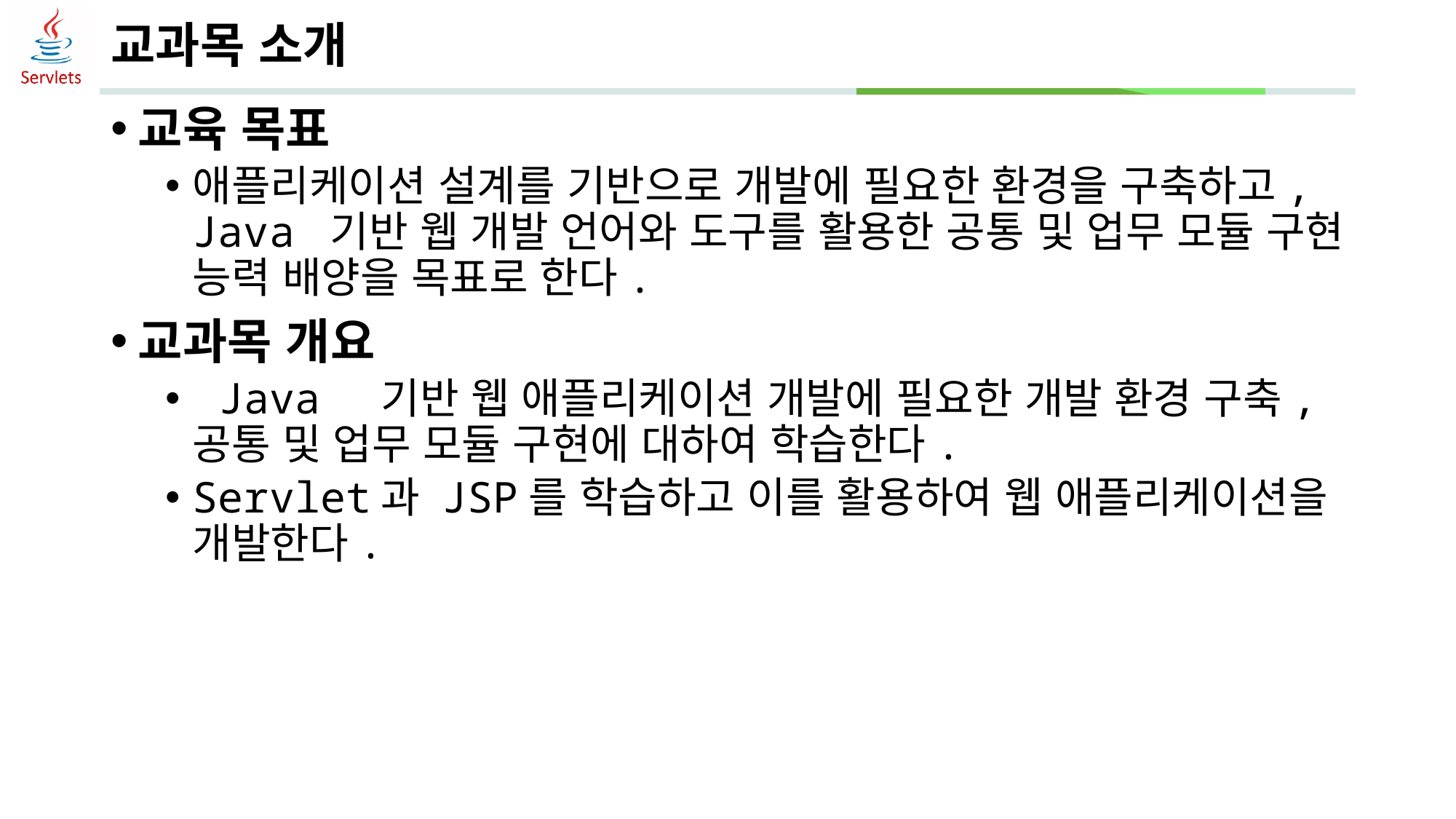

# 교과목 소개
교육 목표
애플리케이션 설계를 기반으로 개발에 필요한 환경을 구축하고, Java 기반 웹 개발 언어와 도구를 활용한 공통 및 업무 모듈 구현 능력 배양을 목표로 한다.
교과목 개요
 Java  기반 웹 애플리케이션 개발에 필요한 개발 환경 구축, 공통 및 업무 모듈 구현에 대하여 학습한다.
Servlet과 JSP를 학습하고 이를 활용하여 웹 애플리케이션을 개발한다.